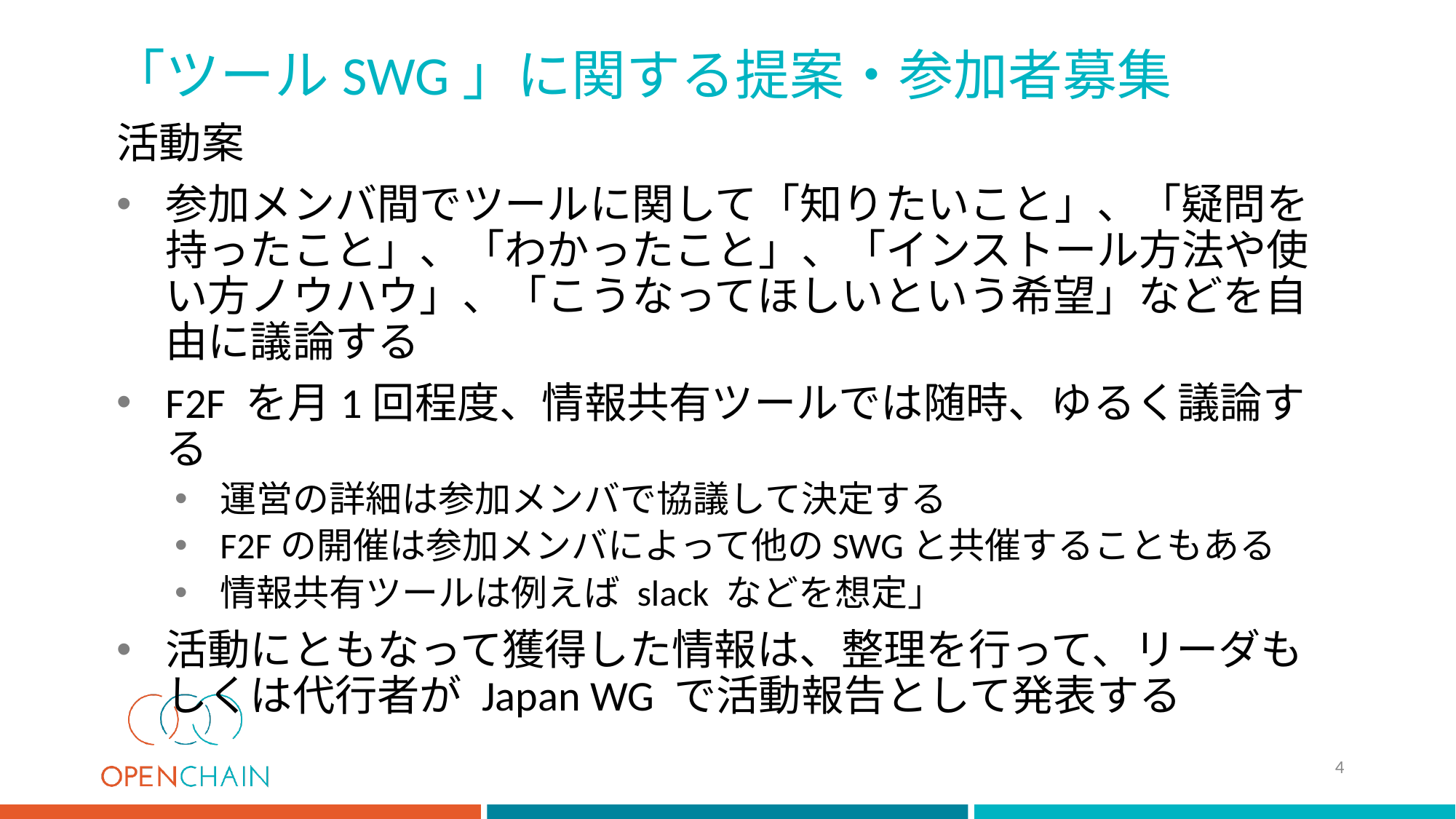

# 「ツールSWG」に関する提案・参加者募集
活動案
参加メンバ間でツールに関して「知りたいこと」、「疑問を持ったこと」、「わかったこと」、「インストール方法や使い方ノウハウ」、「こうなってほしいという希望」などを自由に議論する
F2F を月1回程度、情報共有ツールでは随時、ゆるく議論する
運営の詳細は参加メンバで協議して決定する
F2Fの開催は参加メンバによって他のSWGと共催することもある
情報共有ツールは例えば slack などを想定」
活動にともなって獲得した情報は、整理を行って、リーダもしくは代行者が Japan WG で活動報告として発表する

4